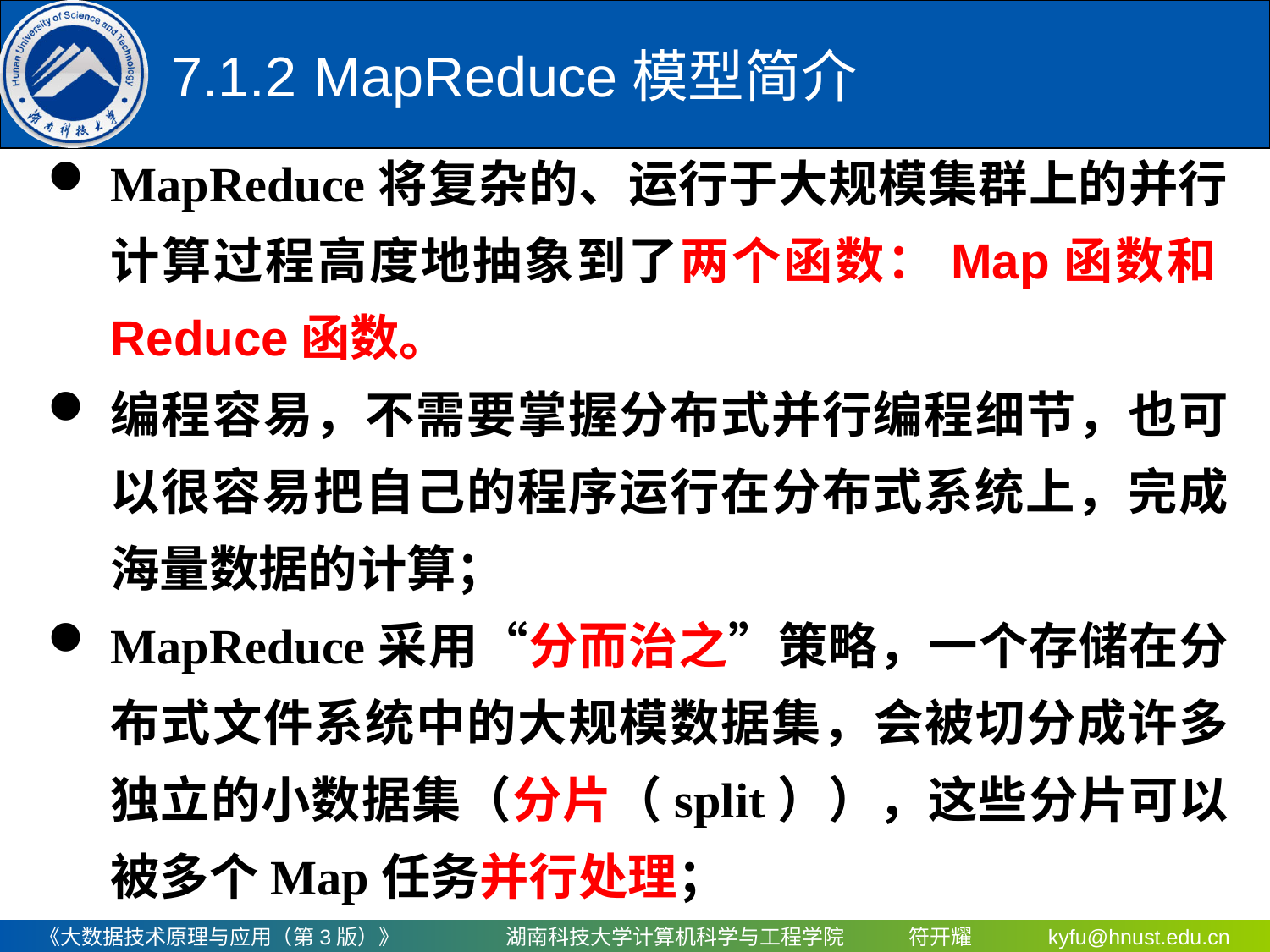

7.1.2	 MapReduce模型简介
MapReduce将复杂的、运行于大规模集群上的并行计算过程高度地抽象到了两个函数：Map函数和Reduce函数。
编程容易，不需要掌握分布式并行编程细节，也可以很容易把自己的程序运行在分布式系统上，完成海量数据的计算；
MapReduce采用“分而治之”策略，一个存储在分布式文件系统中的大规模数据集，会被切分成许多独立的小数据集（分片（split）），这些分片可以被多个Map任务并行处理；